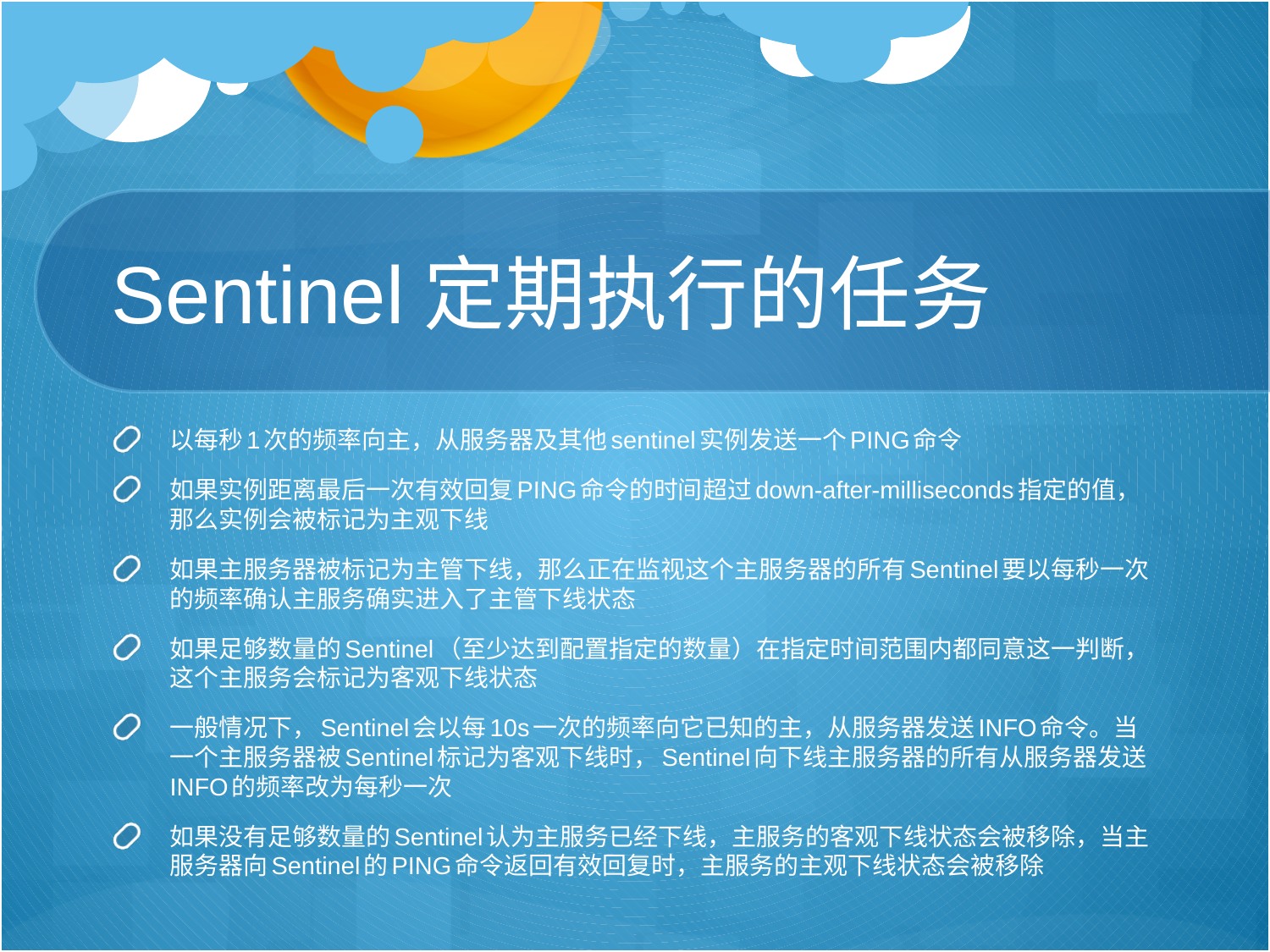

# Sentinel定期执行的任务
以每秒1次的频率向主，从服务器及其他sentinel实例发送一个PING命令
如果实例距离最后一次有效回复PING命令的时间超过down-after-milliseconds指定的值，那么实例会被标记为主观下线
如果主服务器被标记为主管下线，那么正在监视这个主服务器的所有Sentinel要以每秒一次的频率确认主服务确实进入了主管下线状态
如果足够数量的Sentinel（至少达到配置指定的数量）在指定时间范围内都同意这一判断，这个主服务会标记为客观下线状态
一般情况下，Sentinel会以每10s一次的频率向它已知的主，从服务器发送INFO命令。当一个主服务器被Sentinel标记为客观下线时，Sentinel向下线主服务器的所有从服务器发送INFO的频率改为每秒一次
如果没有足够数量的Sentinel认为主服务已经下线，主服务的客观下线状态会被移除，当主服务器向Sentinel的PING命令返回有效回复时，主服务的主观下线状态会被移除